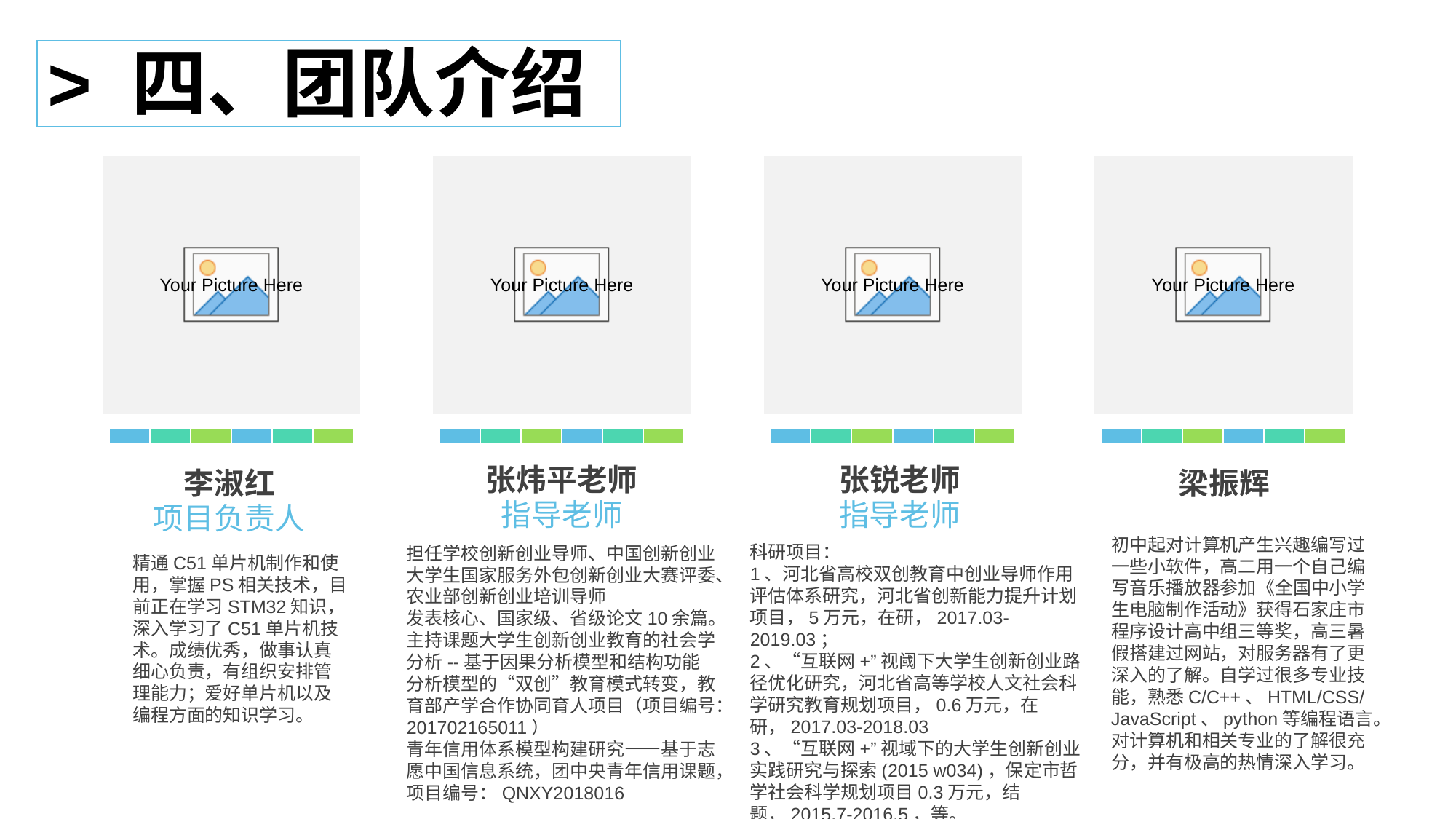

> 四、团队介绍

张炜平老师
指导老师
张锐老师
指导老师
李淑红
项目负责人
梁振辉
初中起对计算机产生兴趣编写过一些小软件，高二用一个自己编写音乐播放器参加《全国中小学生电脑制作活动》获得石家庄市程序设计高中组三等奖，高三暑假搭建过网站，对服务器有了更深入的了解。自学过很多专业技能，熟悉C/C++、HTML/CSS/JavaScript、python等编程语言。对计算机和相关专业的了解很充分，并有极高的热情深入学习。
科研项目：
1、河北省高校双创教育中创业导师作用评估体系研究，河北省创新能力提升计划项目，5万元，在研，2017.03-2019.03；
2、“互联网+”视阈下大学生创新创业路径优化研究，河北省高等学校人文社会科学研究教育规划项目，0.6万元，在研，2017.03-2018.03
3、“互联网+”视域下的大学生创新创业实践研究与探索(2015 w034)，保定市哲学社会科学规划项目0.3万元，结题，2015.7-2016.5，等。
担任学校创新创业导师、中国创新创业大学生国家服务外包创新创业大赛评委、农业部创新创业培训导师
发表核心、国家级、省级论文10余篇。
主持课题大学生创新创业教育的社会学分析--基于因果分析模型和结构功能分析模型的“双创”教育模式转变，教育部产学合作协同育人项目（项目编号：201702165011）
青年信用体系模型构建研究——基于志愿中国信息系统，团中央青年信用课题，项目编号：QNXY2018016

精通C51单片机制作和使用，掌握PS相关技术，目前正在学习STM32知识，深入学习了C51单片机技术。成绩优秀，做事认真细心负责，有组织安排管理能力；爱好单片机以及编程方面的知识学习。